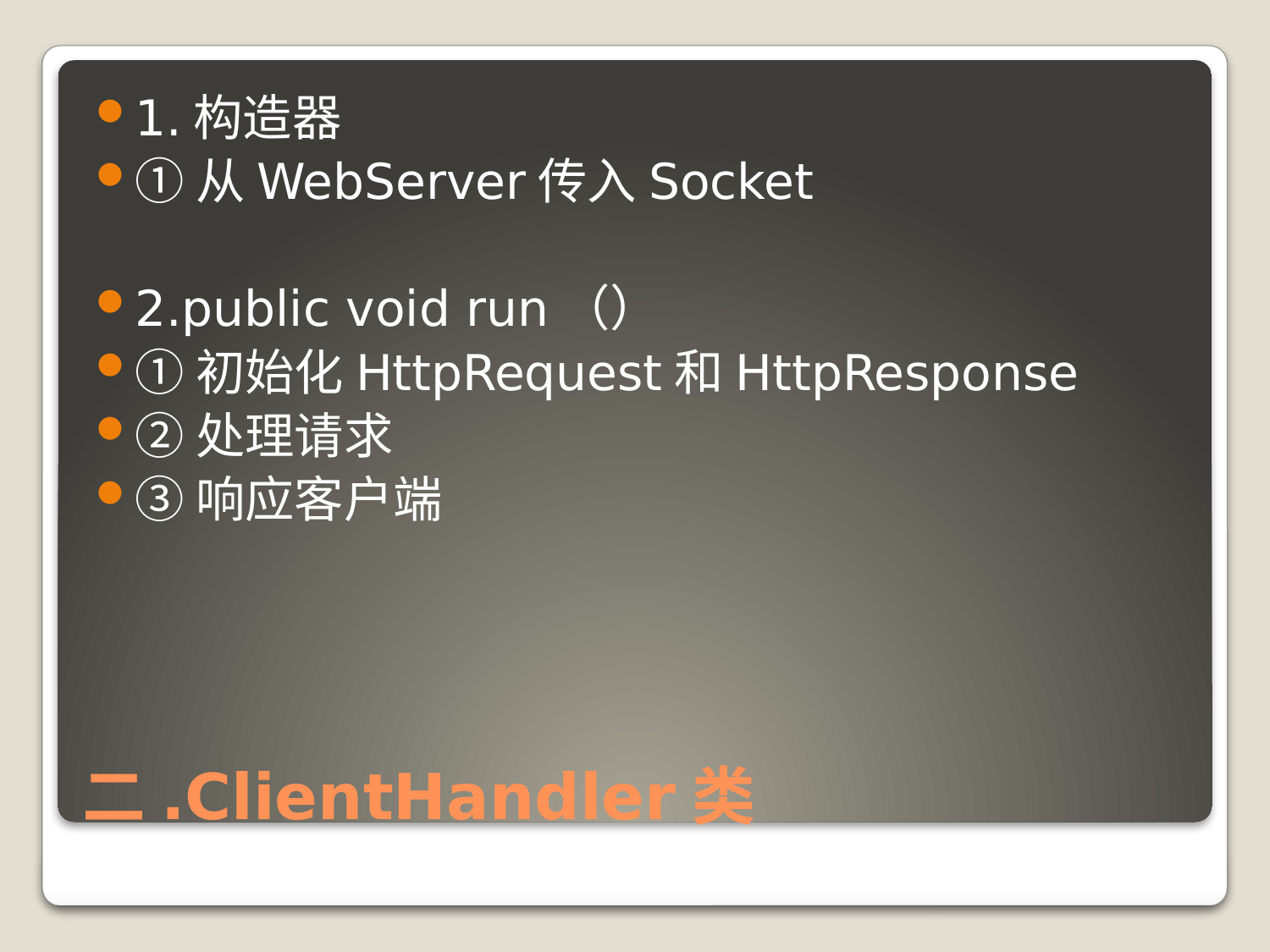

1.构造器
①从WebServer传入Socket

2.public void run（）
①初始化HttpRequest和HttpResponse
②处理请求
③响应客户端
# 二.ClientHandler类